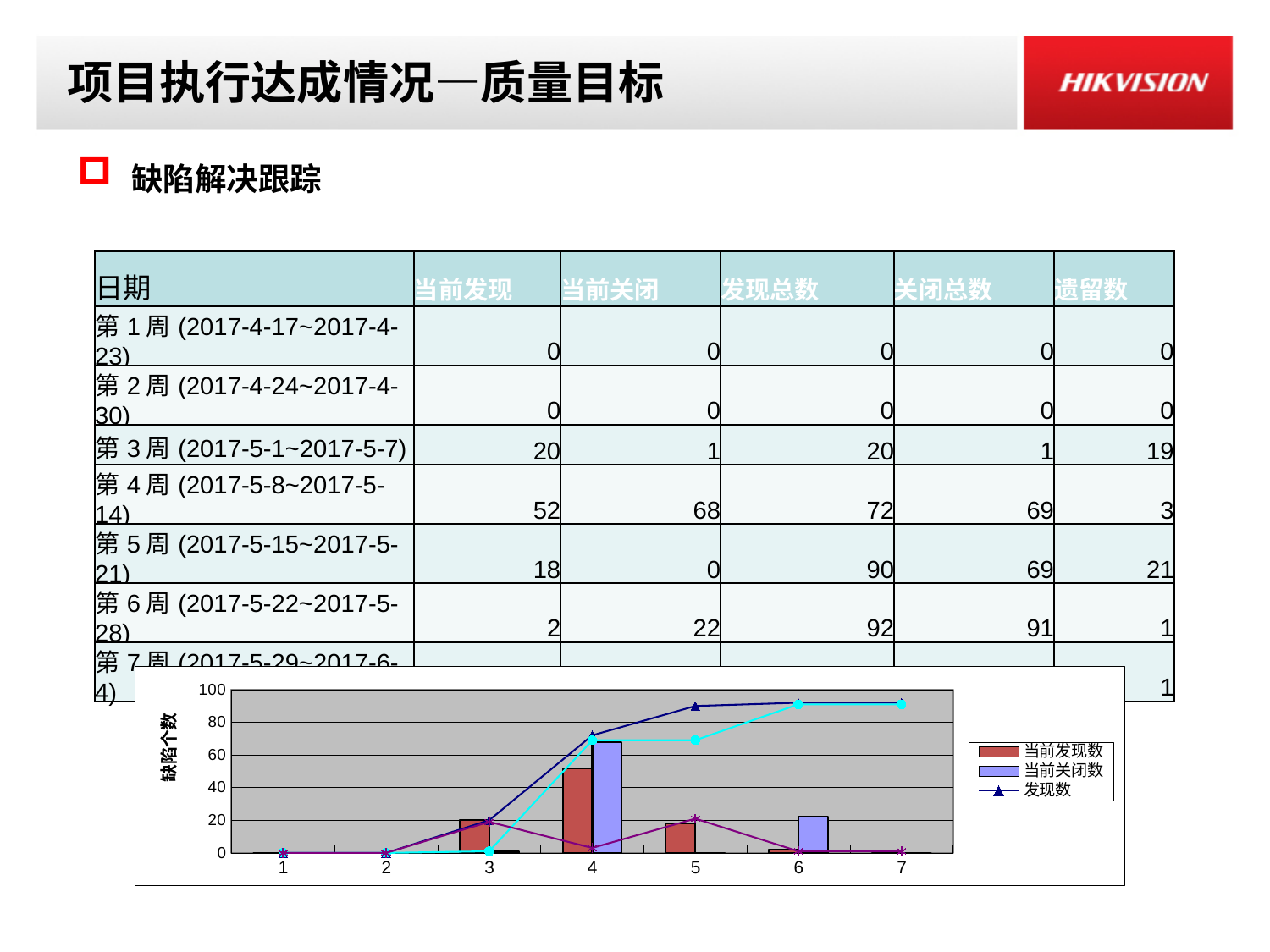

# 项目执行达成情况—质量目标
 缺陷解决跟踪

| 日期 | 当前发现 | 当前关闭 | 发现总数 | 关闭总数 | 遗留数 |
| --- | --- | --- | --- | --- | --- |
| 第1周(2017-4-17~2017-4-23) | 0 | 0 | 0 | 0 | 0 |
| 第2周(2017-4-24~2017-4-30) | 0 | 0 | 0 | 0 | 0 |
| 第3周(2017-5-1~2017-5-7) | 20 | 1 | 20 | 1 | 19 |
| 第4周(2017-5-8~2017-5-14) | 52 | 68 | 72 | 69 | 3 |
| 第5周(2017-5-15~2017-5-21) | 18 | 0 | 90 | 69 | 21 |
| 第6周(2017-5-22~2017-5-28) | 2 | 22 | 92 | 91 | 1 |
| 第7周(2017-5-29~2017-6-4) | 0 | 0 | 92 | 91 | 1 |

### Chart

| Category |  |  |  |  |  |
|---|---|---|---|---|---|